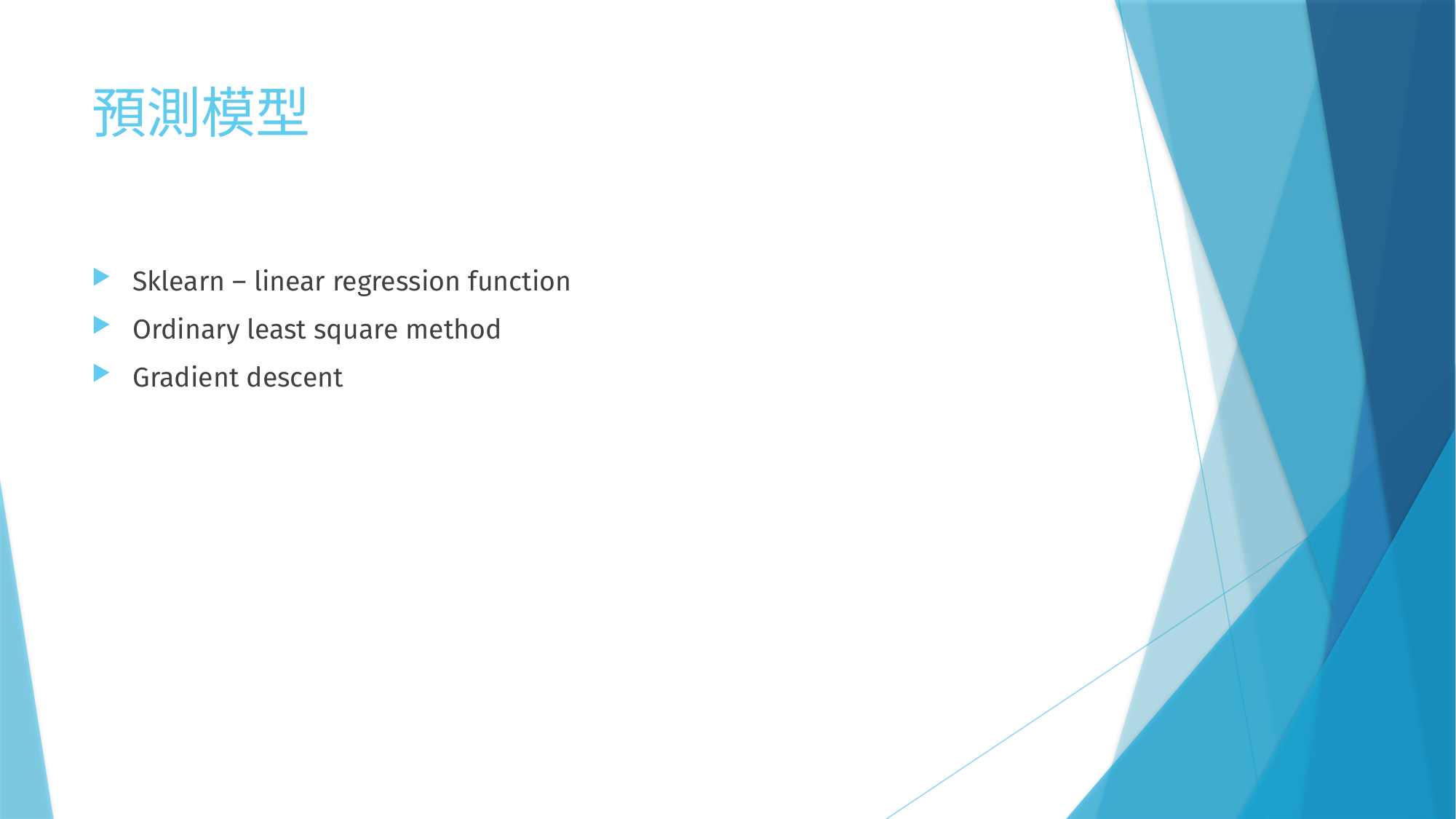

# 預測模型
Sklearn – linear regression function
Ordinary least square method
Gradient descent